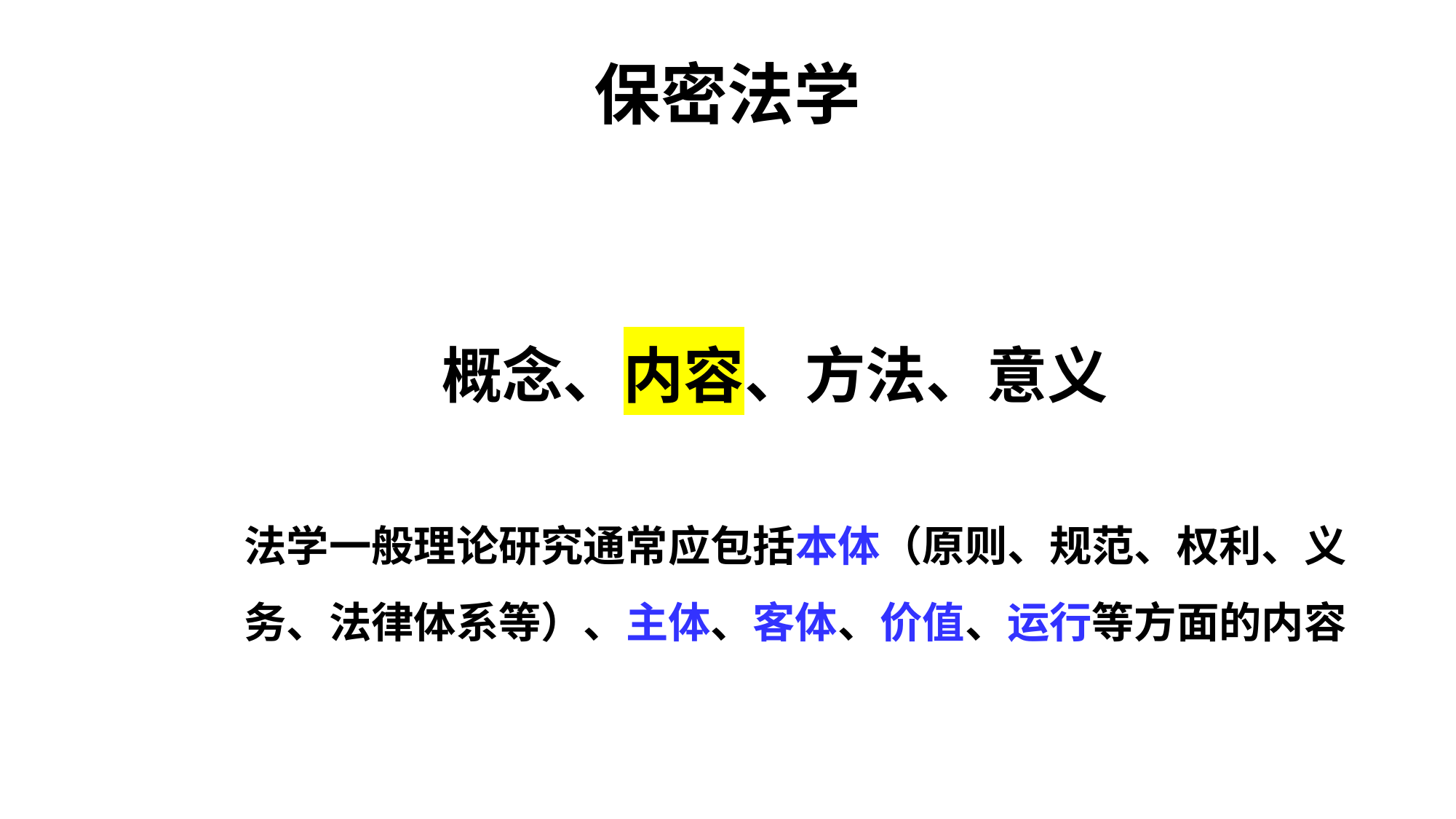

# 保密法学
概念、内容、方法、意义
法学一般理论研究通常应包括本体（原则、规范、权利、义务、法律体系等）、主体、客体、价值、运行等方面的内容